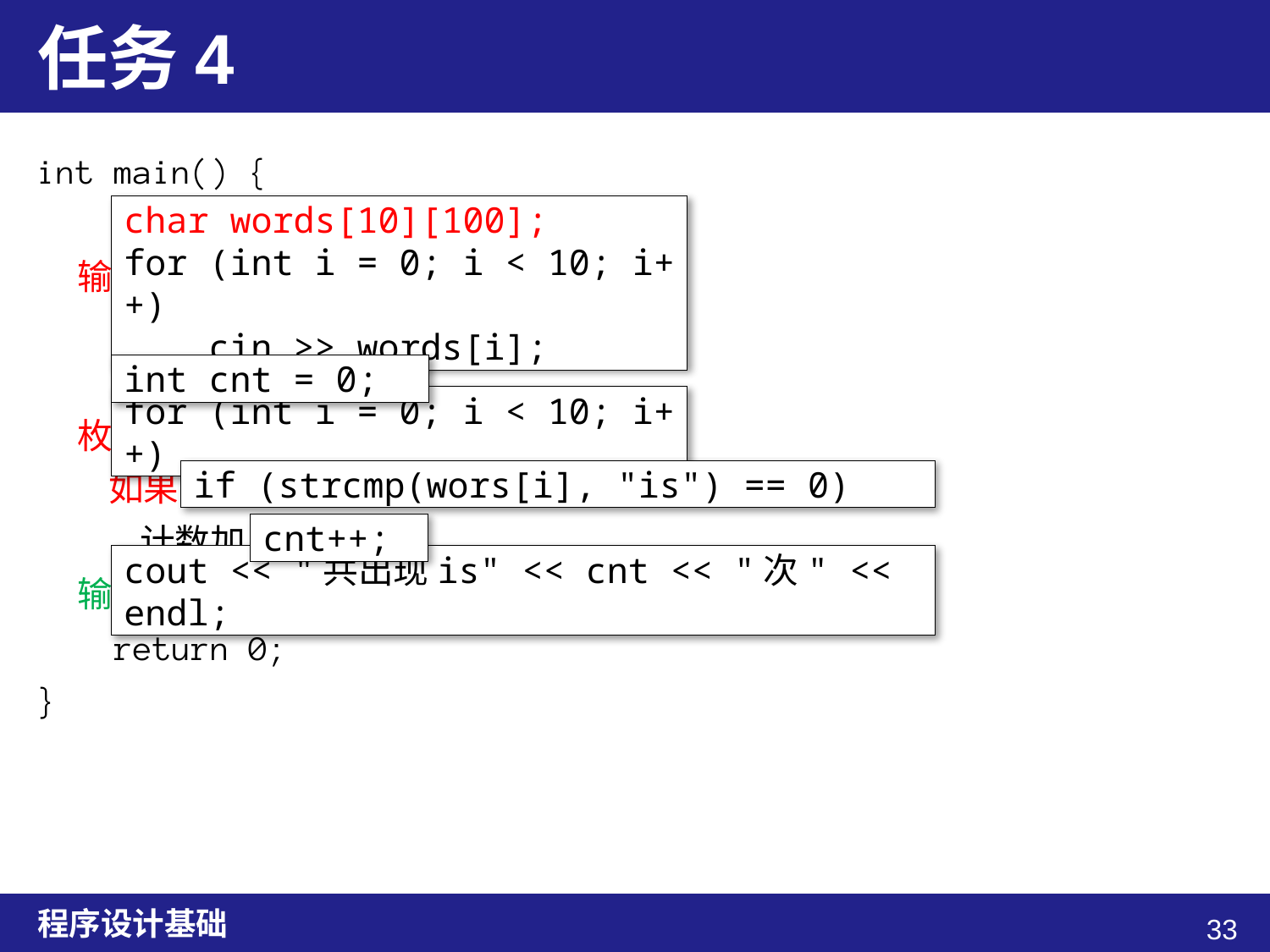

# 任务4
int main() {

    输入10个字符串

    枚举所有字符串
        如果当前字符串内容是“is”
            计数加1
    输出出现的个数
    return 0;
}
char words[10][100];
for (int i = 0; i < 10; i++)
    cin >> words[i];
int cnt = 0;
for (int i = 0; i < 10; i++)
if (strcmp(wors[i], "is") == 0)
cnt++;
cout << "共出现is" << cnt << "次" << endl;